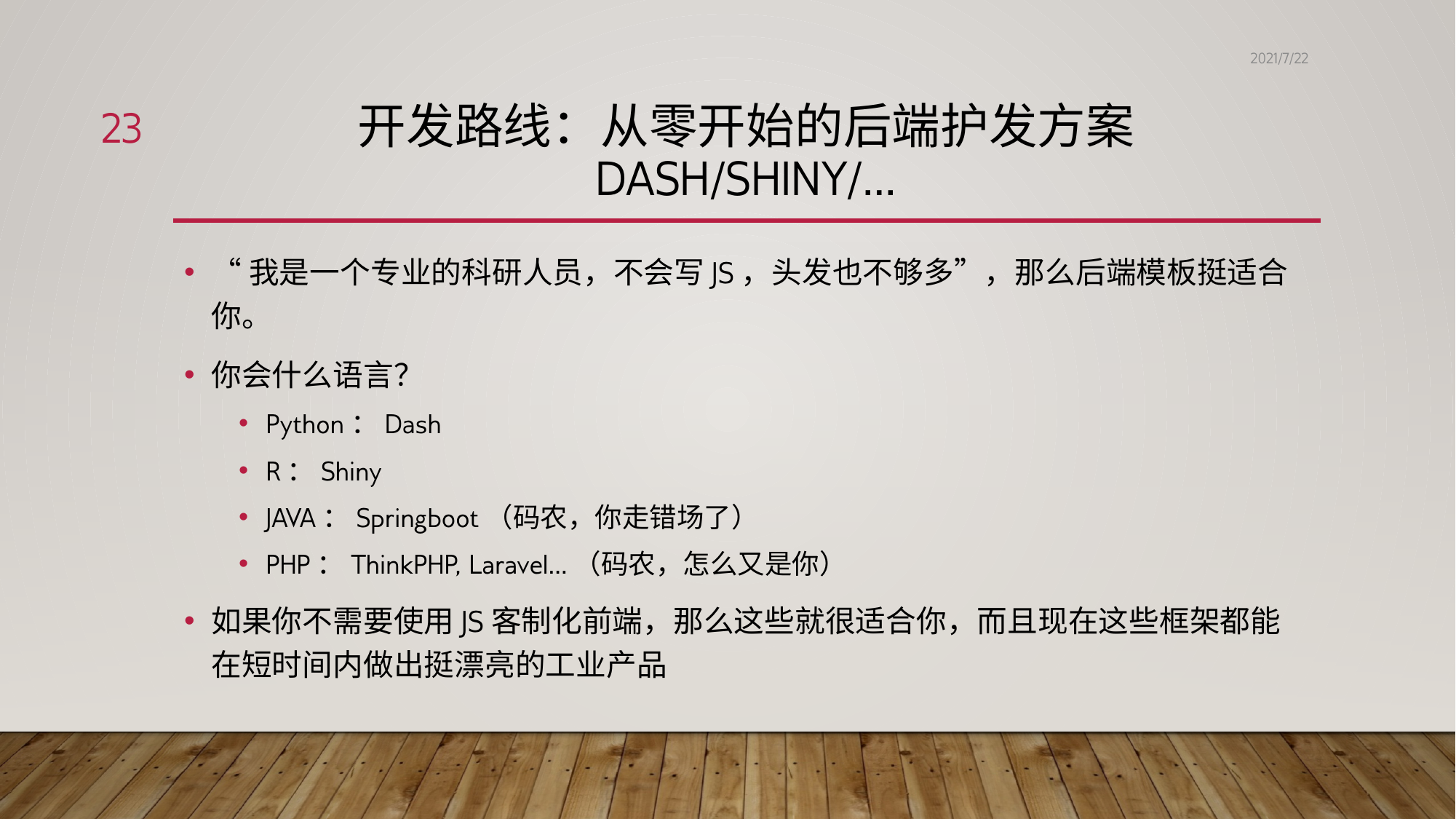

2021/7/22
23
# 开发路线：从零开始的后端护发方案 Dash/shiny/…
“我是一个专业的科研人员，不会写JS，头发也不够多”，那么后端模板挺适合你。
你会什么语言？
Python：Dash
R：Shiny
JAVA：Springboot（码农，你走错场了）
PHP：ThinkPHP, Laravel…（码农，怎么又是你）
如果你不需要使用JS客制化前端，那么这些就很适合你，而且现在这些框架都能在短时间内做出挺漂亮的工业产品